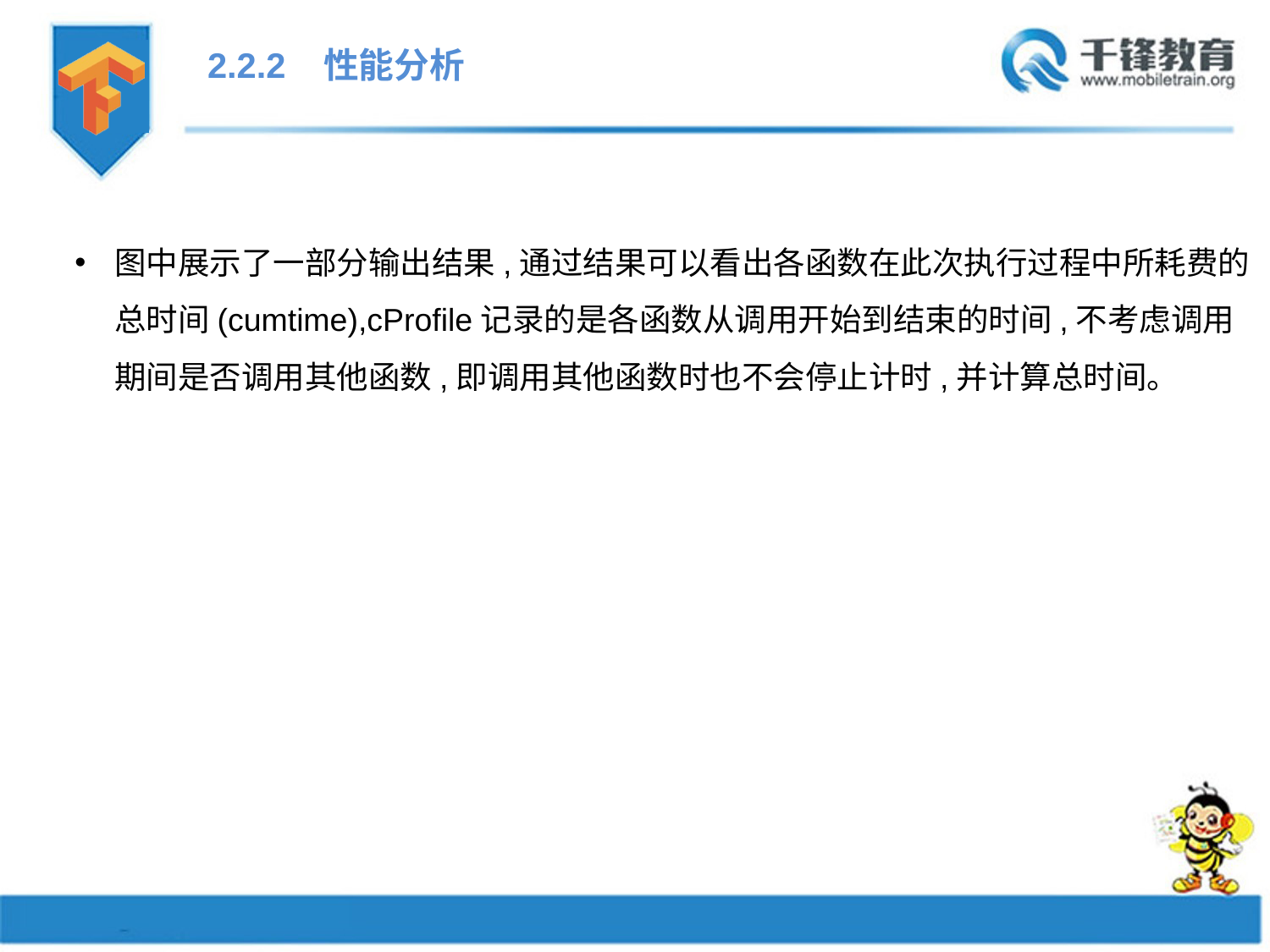

2.2.2   性能分析
图中展示了一部分输出结果,通过结果可以看出各函数在此次执行过程中所耗费的总时间(cumtime),cProfile记录的是各函数从调用开始到结束的时间,不考虑调用期间是否调用其他函数,即调用其他函数时也不会停止计时,并计算总时间。